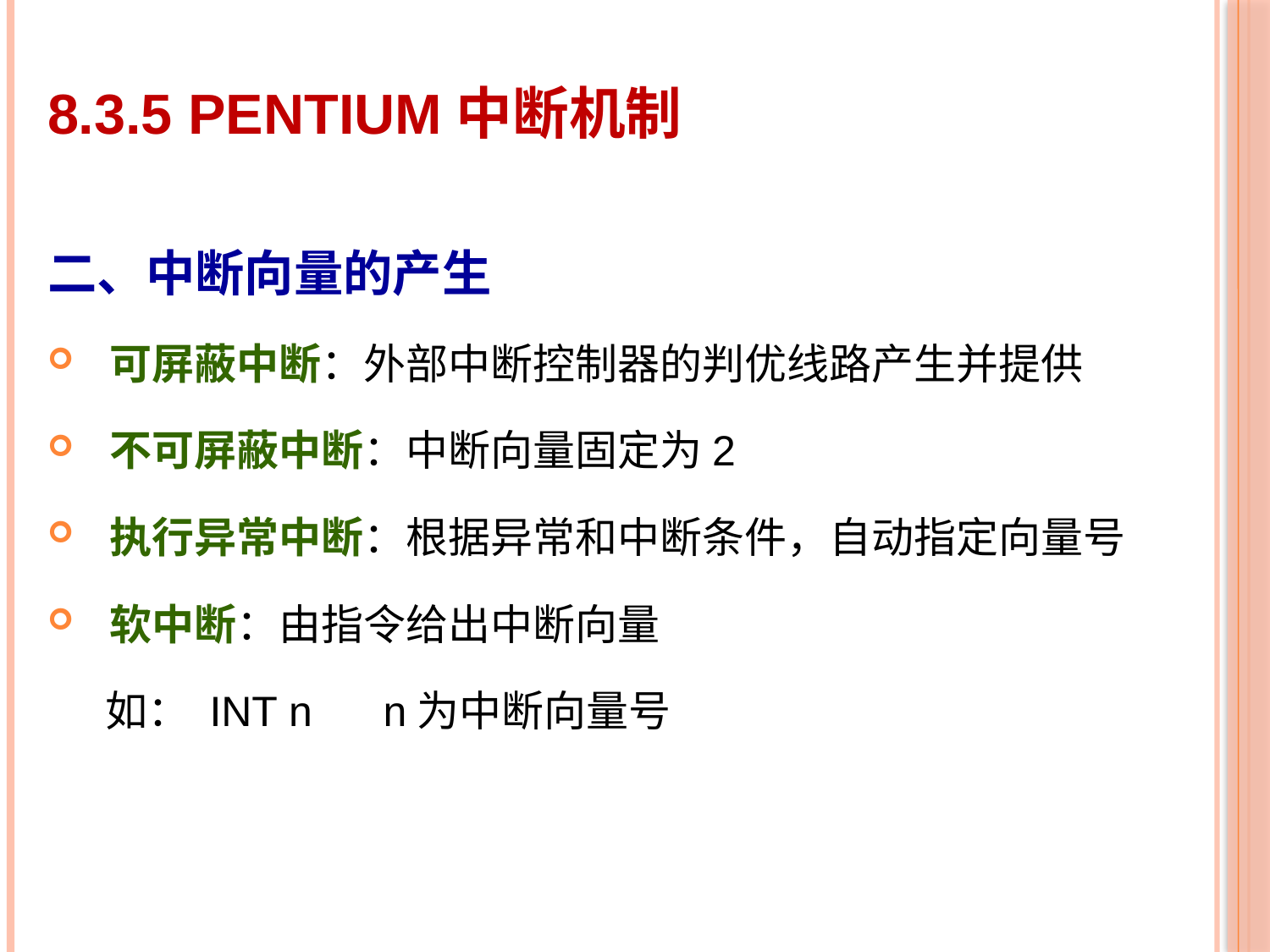

# 8.3.5 Pentium中断机制
二、中断向量的产生
可屏蔽中断：外部中断控制器的判优线路产生并提供
不可屏蔽中断：中断向量固定为2
执行异常中断：根据异常和中断条件，自动指定向量号
软中断：由指令给出中断向量
     如： INT n      n为中断向量号